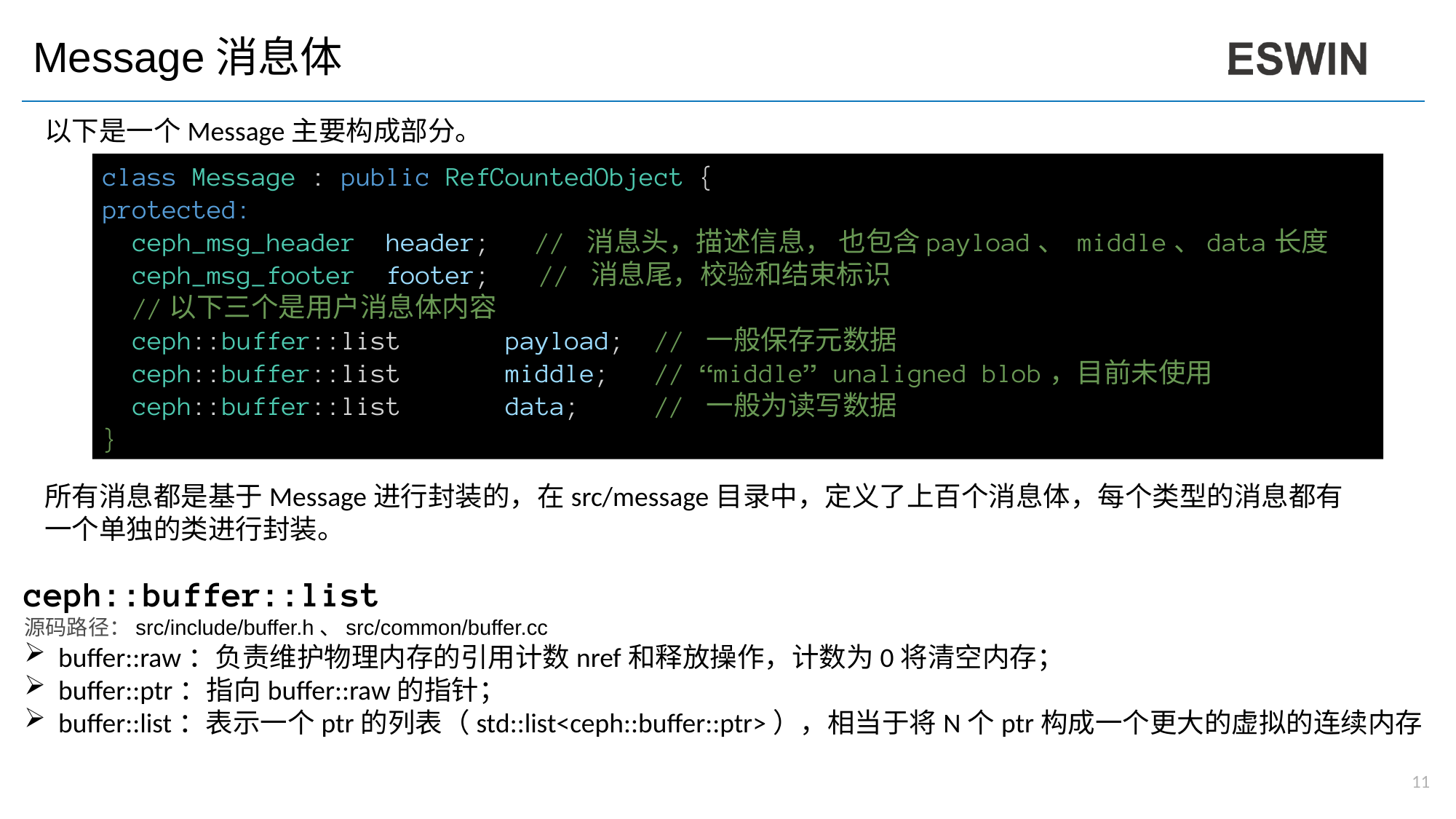

# Message消息体
以下是一个Message主要构成部分。
class Message : public RefCountedObject {
protected:
  ceph_msg_header  header;   // 消息头，描述信息， 也包含payload、 middle、data长度
  ceph_msg_footer  footer; 	// 消息尾，校验和结束标识
  //以下三个是用户消息体内容
  ceph::buffer::list       payload;  // 一般保存元数据
  ceph::buffer::list       middle;   // “middle” unaligned blob，目前未使用
  ceph::buffer::list       data;     // 一般为读写数据
}
所有消息都是基于Message进行封装的，在src/message目录中，定义了上百个消息体，每个类型的消息都有一个单独的类进行封装。
ceph::buffer::list
源码路径：src/include/buffer.h、src/common/buffer.cc
buffer::raw：负责维护物理内存的引用计数nref和释放操作，计数为0将清空内存；
buffer::ptr：指向buffer::raw的指针；
buffer::list：表示一个ptr的列表（std::list<ceph::buffer::ptr>），相当于将N个ptr构成一个更大的虚拟的连续内存
11